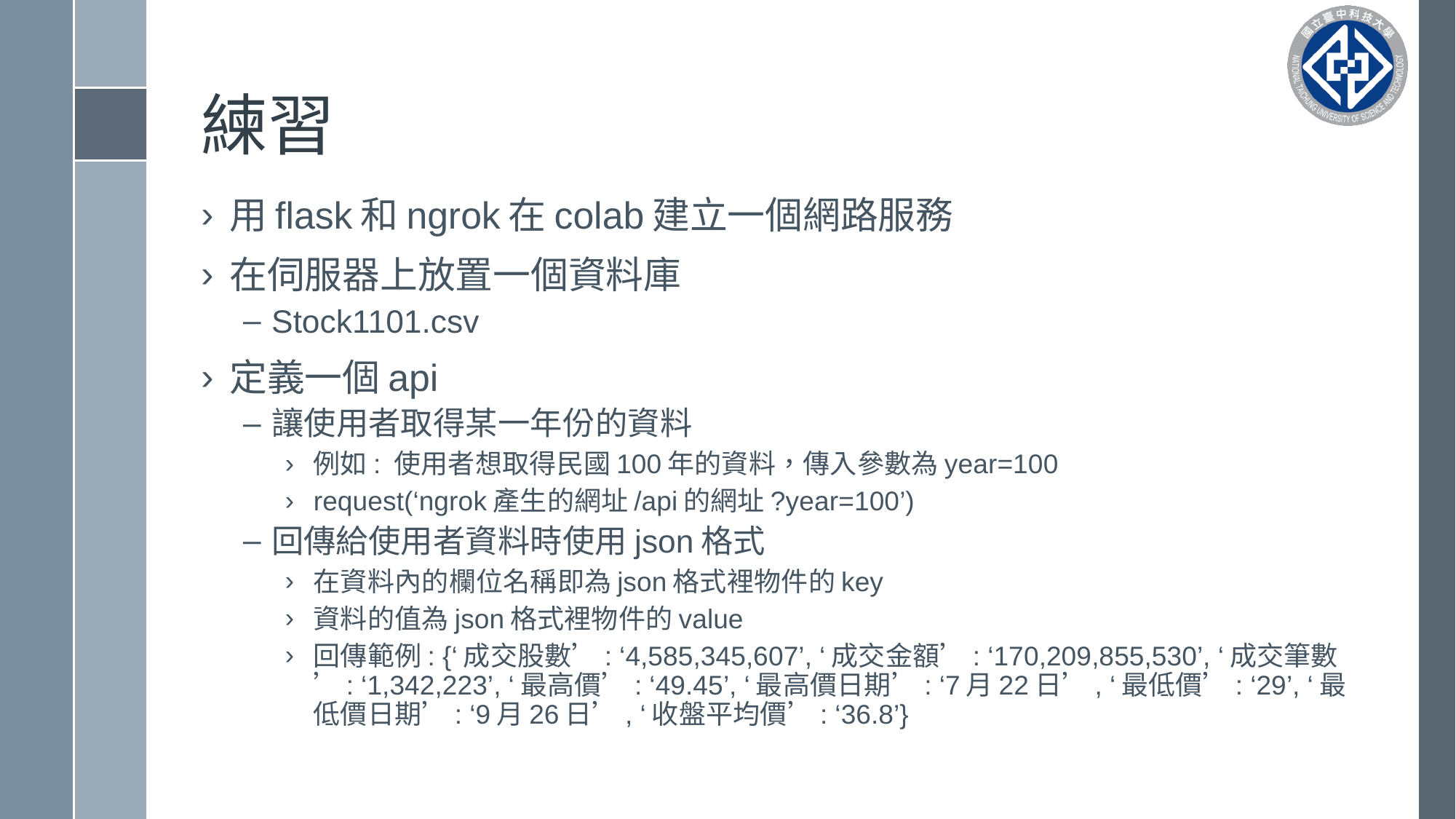

# 練習
用flask和ngrok在colab建立一個網路服務
在伺服器上放置一個資料庫
Stock1101.csv
定義一個api
讓使用者取得某一年份的資料
例如: 使用者想取得民國100年的資料，傳入參數為year=100
request(‘ngrok產生的網址/api的網址?year=100’)
回傳給使用者資料時使用json格式
在資料內的欄位名稱即為json格式裡物件的key
資料的值為json格式裡物件的value
回傳範例: {‘成交股數’: ‘4,585,345,607’, ‘成交金額’: ‘170,209,855,530’, ‘成交筆數’: ‘1,342,223’, ‘最高價’: ‘49.45’, ‘最高價日期’: ‘7月22日’, ‘最低價’: ‘29’, ‘最低價日期’: ‘9月26日’, ‘收盤平均價’: ‘36.8’}